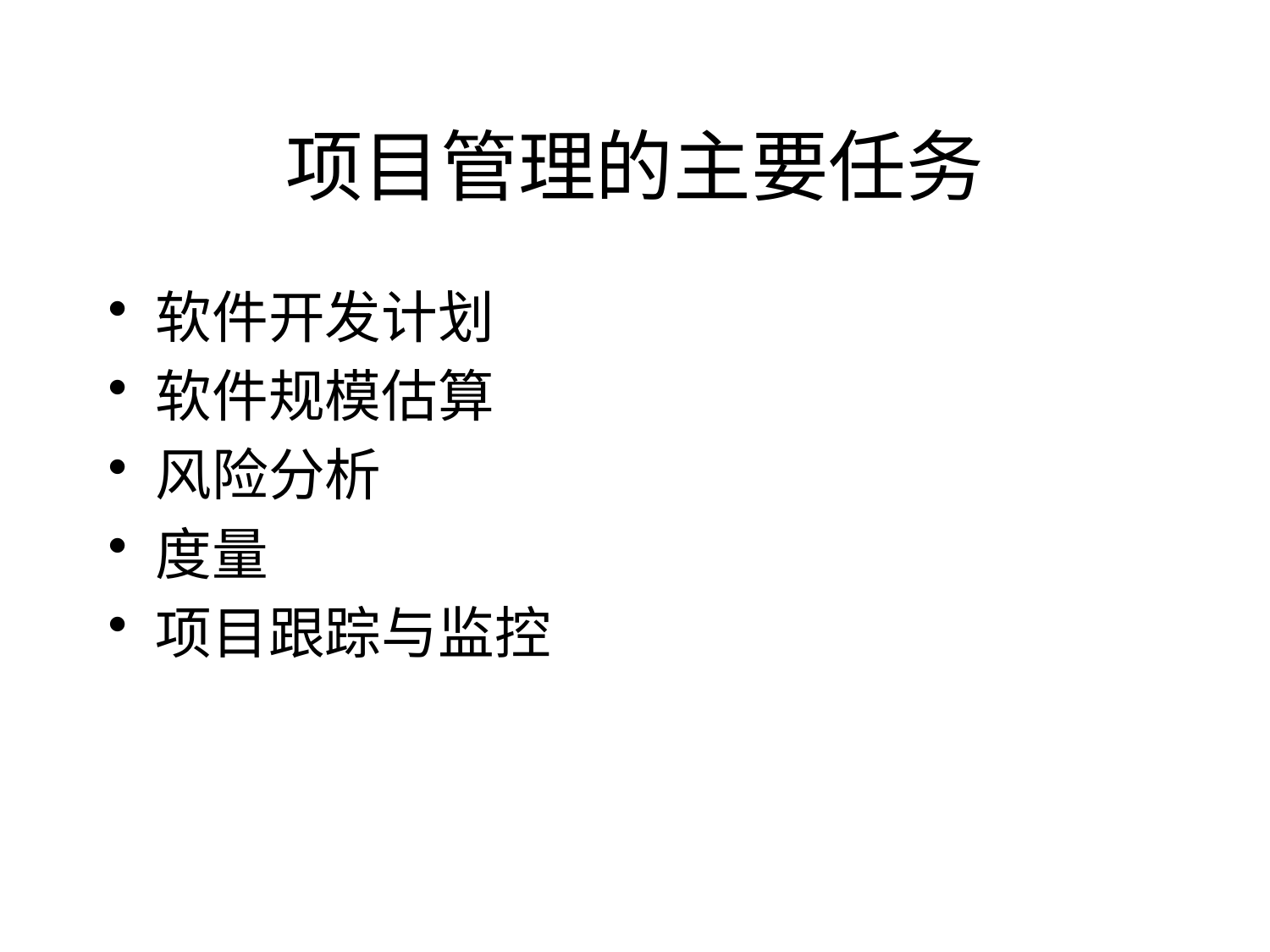

# 项目管理的主要任务
软件开发计划
软件规模估算
风险分析
度量
项目跟踪与监控